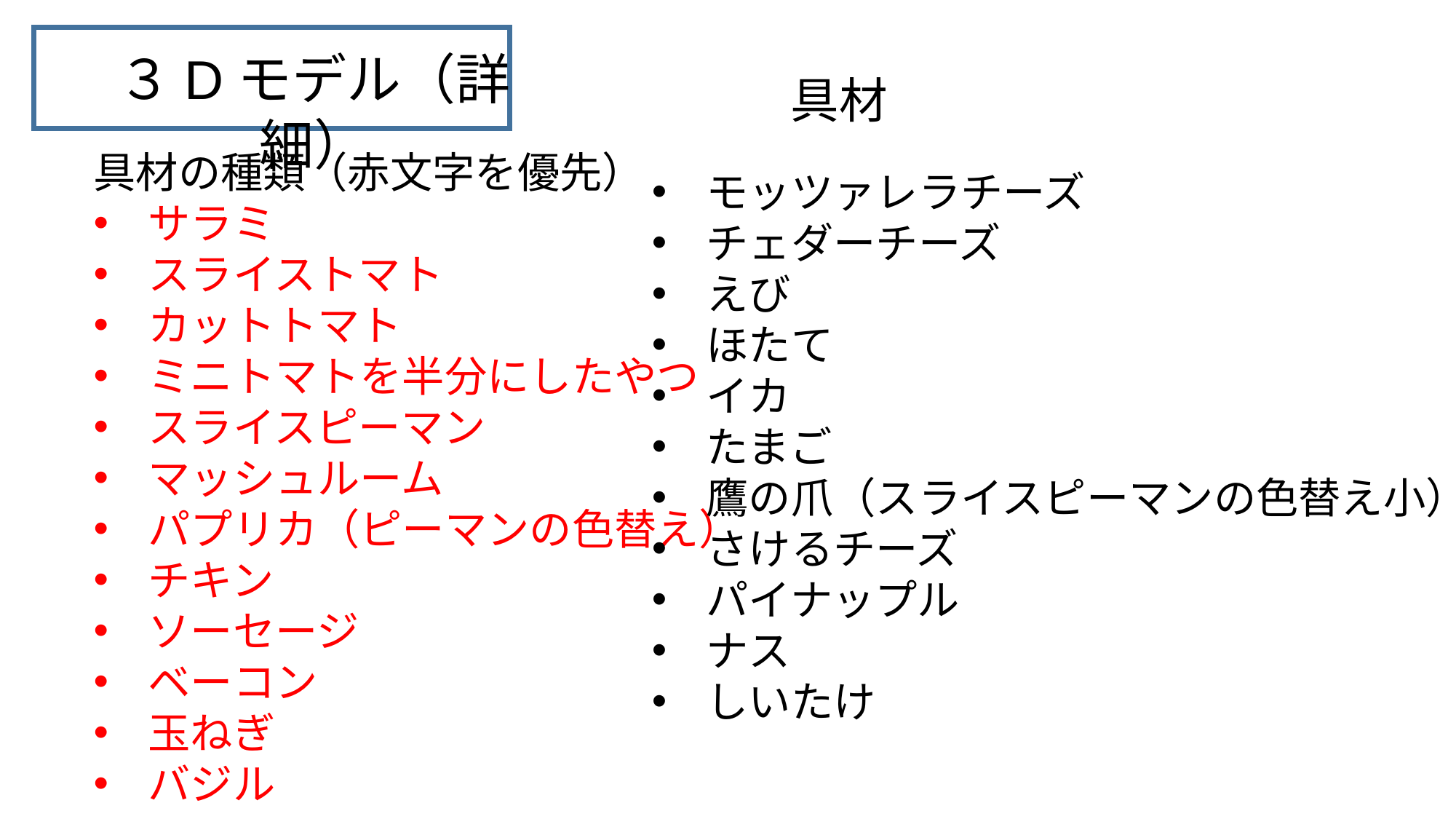

３Dモデル（詳細）
具材
具材の種類（赤文字を優先）
サラミ
スライストマト
カットトマト
ミニトマトを半分にしたやつ
スライスピーマン
マッシュルーム
パプリカ（ピーマンの色替え）
チキン
ソーセージ
ベーコン
玉ねぎ
バジル
モッツァレラチーズ
チェダーチーズ
えび
ほたて
イカ
たまご
鷹の爪（スライスピーマンの色替え小）
さけるチーズ
パイナップル
ナス
しいたけ